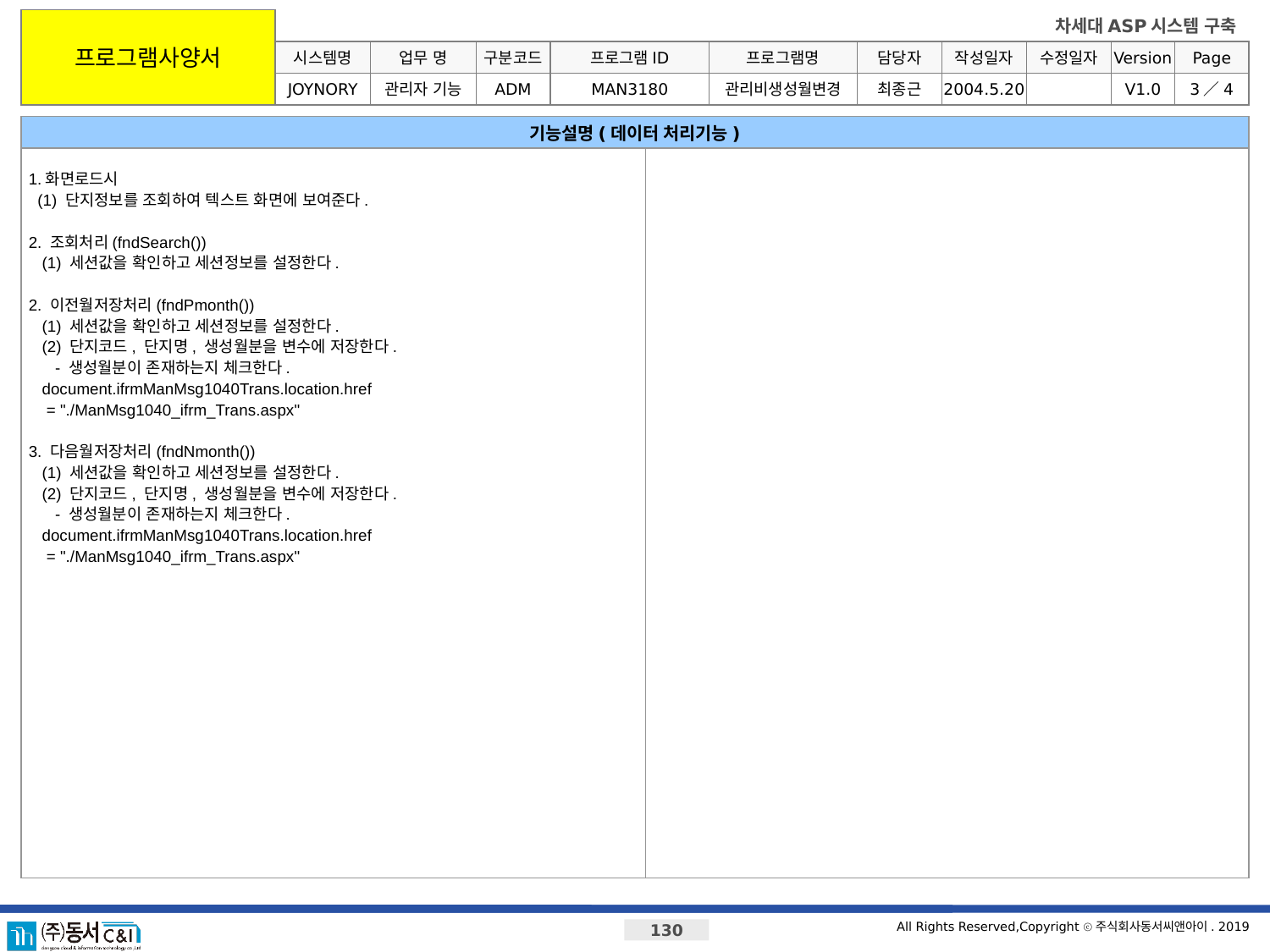

프로그램사양서
시스템명
업무 명
구분코드
프로그램ID
프로그램명
JOYNORY
관리자 기능
ADM
MAN3180
관리비생성월변경
최종근
2004.5.20

V1.0
3／4
기능설명(데이터 처리기능)
1.화면로드시
  (1) 단지정보를 조회하여 텍스트 화면에 보여준다.

2. 조회처리(fndSearch())
   (1) 세션값을 확인하고 세션정보를 설정한다.

2. 이전월저장처리(fndPmonth())
   (1) 세션값을 확인하고 세션정보를 설정한다.
   (2) 단지코드, 단지명, 생성월분을 변수에 저장한다.
      - 생성월분이 존재하는지 체크한다.
   document.ifrmManMsg1040Trans.location.href
    = "./ManMsg1040_ifrm_Trans.aspx"

3. 다음월저장처리(fndNmonth())
   (1) 세션값을 확인하고 세션정보를 설정한다.
   (2) 단지코드, 단지명, 생성월분을 변수에 저장한다.
      - 생성월분이 존재하는지 체크한다.
   document.ifrmManMsg1040Trans.location.href
    = "./ManMsg1040_ifrm_Trans.aspx"